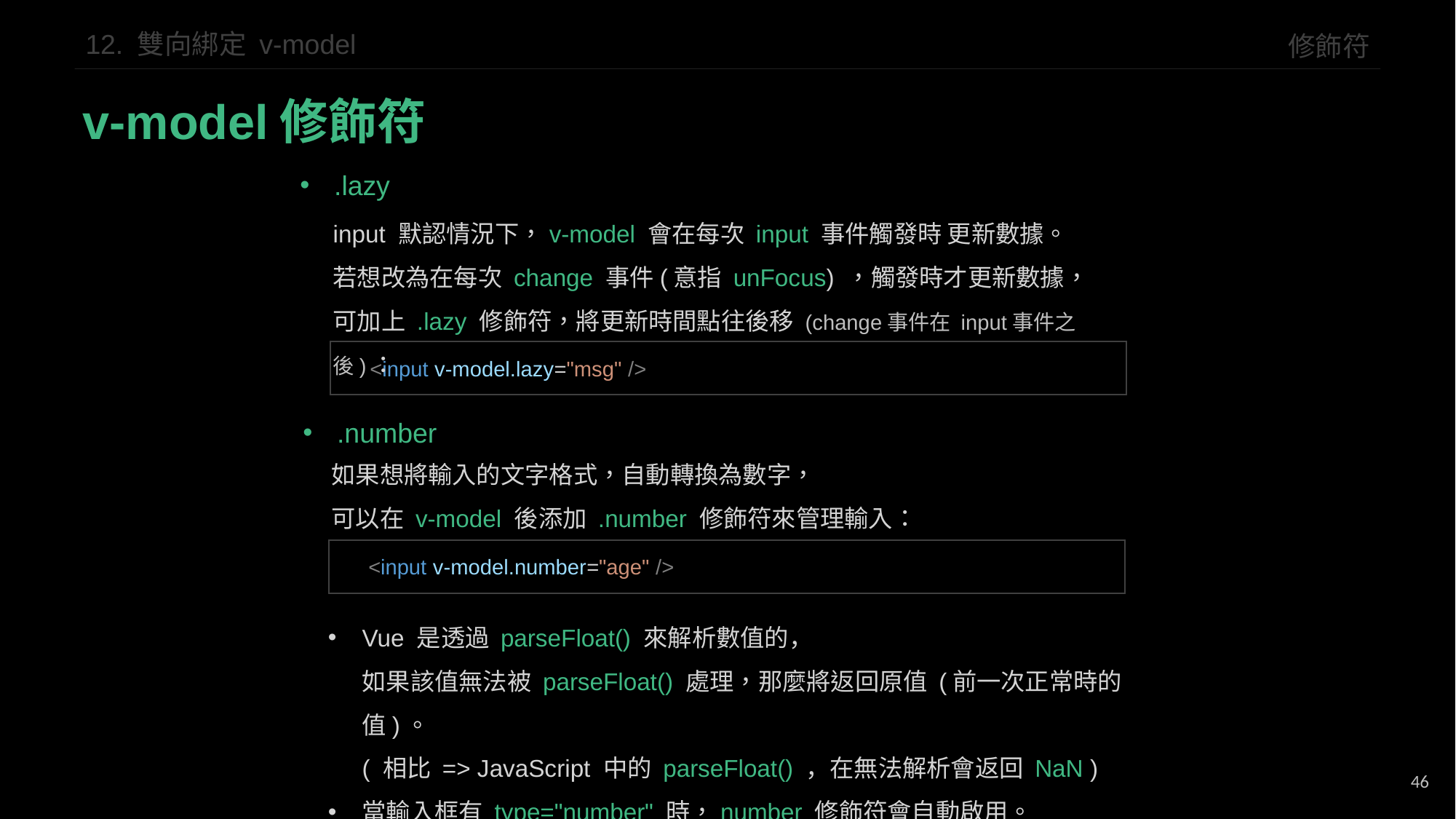

修飾符
12. 雙向綁定 v-model
v-model修飾符
.lazy
input 默認情況下，v-model 會在每次 input 事件觸發時 更新數據。
若想改為在每次 change 事件(意指 unFocus) ，觸發時才更新數據，
可加上 .lazy 修飾符，將更新時間點往後移 (change事件在 input事件之後)：

<input v-model.lazy="msg" />
.number
如果想將輸入的文字格式，自動轉換為數字，
可以在 v-model 後添加 .number 修飾符來管理輸入：

<input v-model.number="age" />
Vue 是透過 parseFloat() 來解析數值的，
如果該值無法被 parseFloat() 處理，那麼將返回原值 (前一次正常時的值)。
( 相比 => JavaScript 中的 parseFloat() ，在無法解析會返回 NaN )
當輸入框有 type="number" 時，number 修飾符會自動啟用。
46